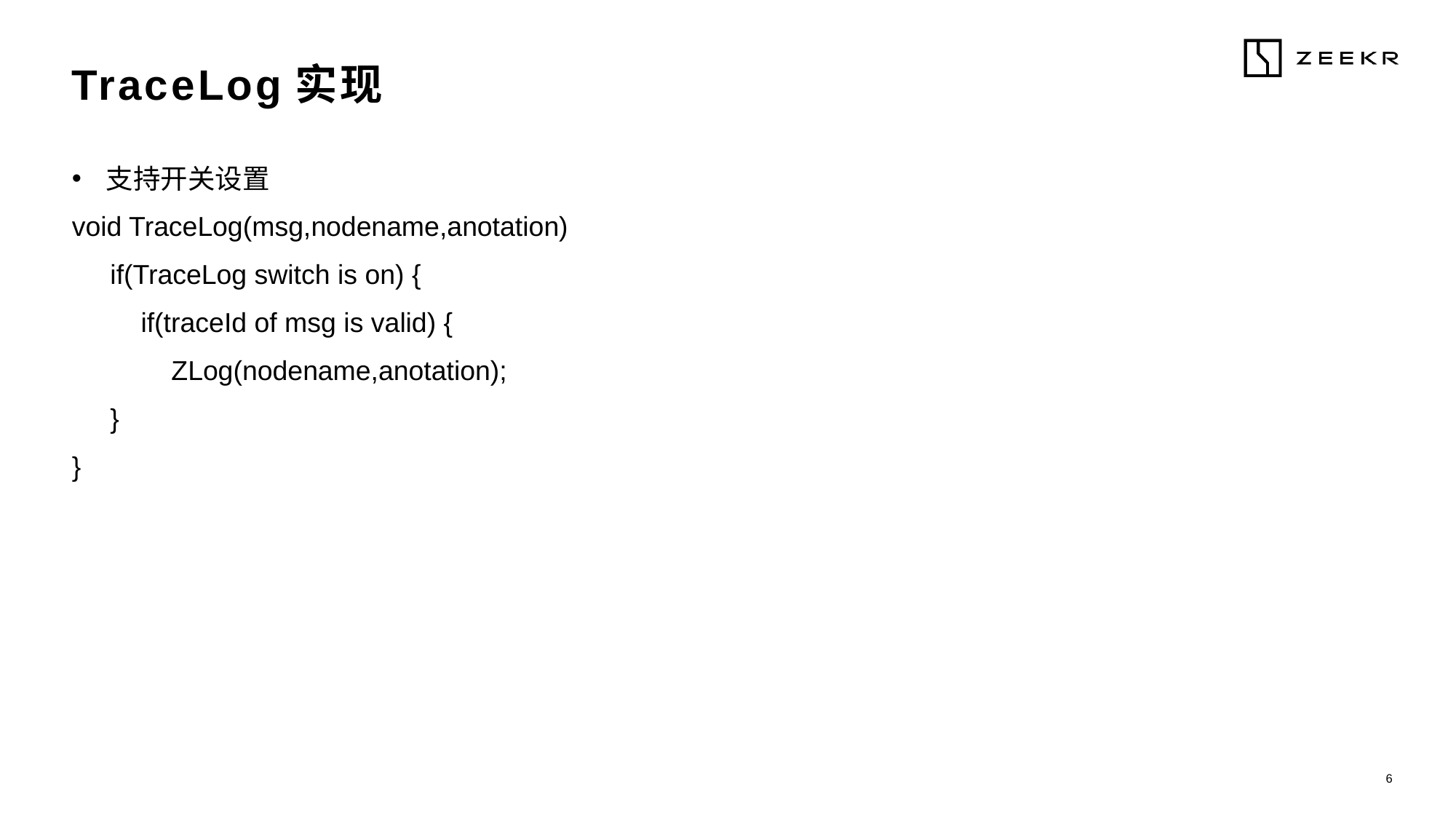

TraceLog实现
支持开关设置
void TraceLog(msg,nodename,anotation)
     if(TraceLog switch is on) {
         if(traceId of msg is valid) {
             ZLog(nodename,anotation);
     }
}
6